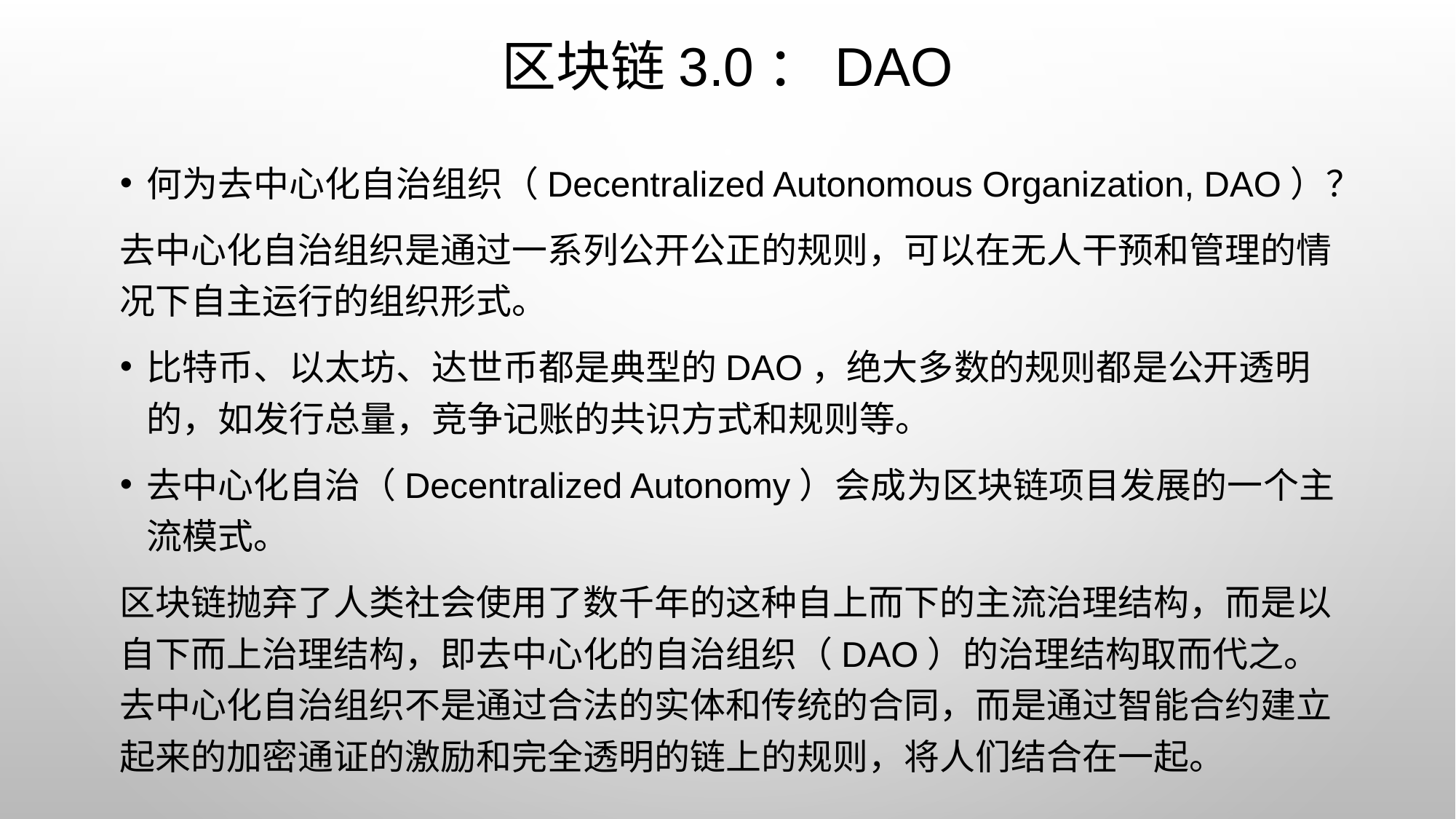

# 区块链3.0：DAO
何为去中心化自治组织（Decentralized Autonomous Organization, DAO）？
去中心化自治组织是通过一系列公开公正的规则，可以在无人干预和管理的情况下自主运行的组织形式。
比特币、以太坊、达世币都是典型的DAO，绝大多数的规则都是公开透明的，如发行总量，竞争记账的共识方式和规则等。
去中心化自治（Decentralized Autonomy）会成为区块链项目发展的一个主流模式。
区块链抛弃了人类社会使用了数千年的这种自上而下的主流治理结构，而是以自下而上治理结构，即去中心化的自治组织（DAO）的治理结构取而代之。去中心化自治组织不是通过合法的实体和传统的合同，而是通过智能合约建立起来的加密通证的激励和完全透明的链上的规则，将人们结合在一起。